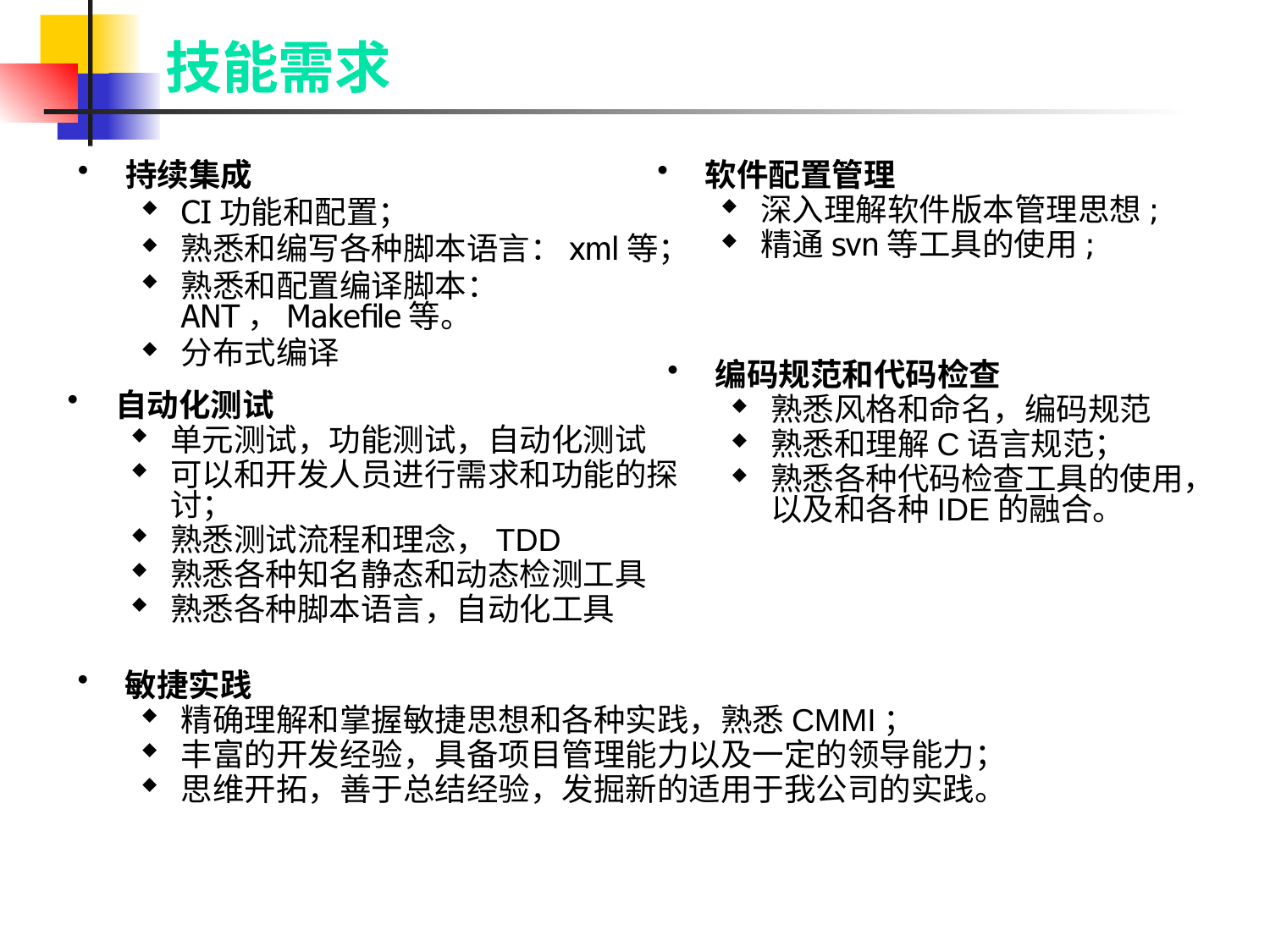

技能需求
持续集成
CI功能和配置；
熟悉和编写各种脚本语言：xml等；
熟悉和配置编译脚本：ANT，Makefile等。
分布式编译
软件配置管理
深入理解软件版本管理思想;
精通svn等工具的使用;
编码规范和代码检查
熟悉风格和命名，编码规范
熟悉和理解C语言规范；
熟悉各种代码检查工具的使用，以及和各种IDE的融合。
自动化测试
单元测试，功能测试，自动化测试
可以和开发人员进行需求和功能的探讨；
熟悉测试流程和理念，TDD
熟悉各种知名静态和动态检测工具
熟悉各种脚本语言，自动化工具
敏捷实践
精确理解和掌握敏捷思想和各种实践，熟悉CMMI；
丰富的开发经验，具备项目管理能力以及一定的领导能力；
思维开拓，善于总结经验，发掘新的适用于我公司的实践。